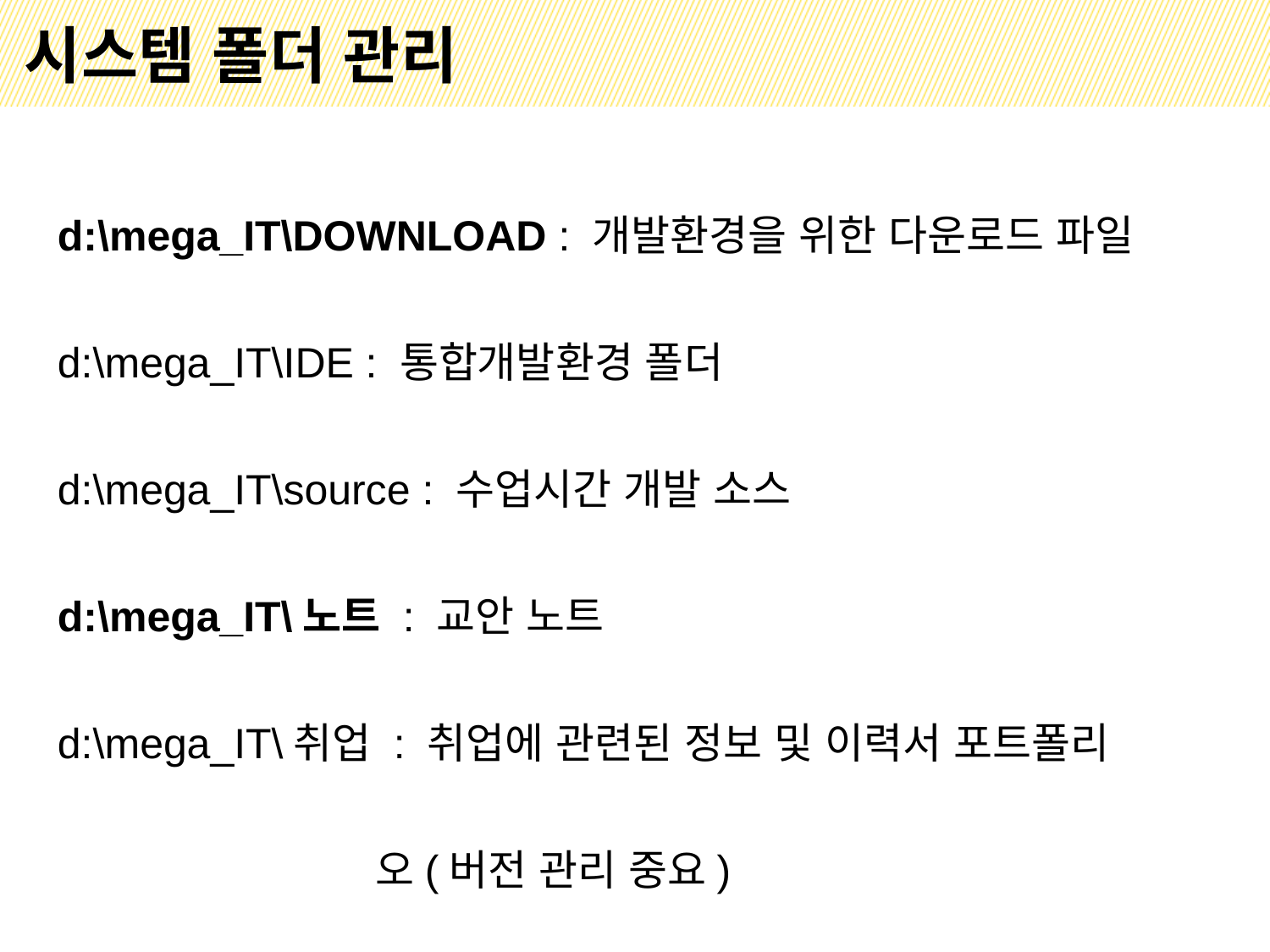

# 시스템 폴더 관리
d:\mega_IT\DOWNLOAD : 개발환경을 위한 다운로드 파일
d:\mega_IT\IDE : 통합개발환경 폴더
d:\mega_IT\source : 수업시간 개발 소스
d:\mega_IT\노트 : 교안 노트
d:\mega_IT\취업 : 취업에 관련된 정보 및 이력서 포트폴리
                          오(버전 관리 중요)